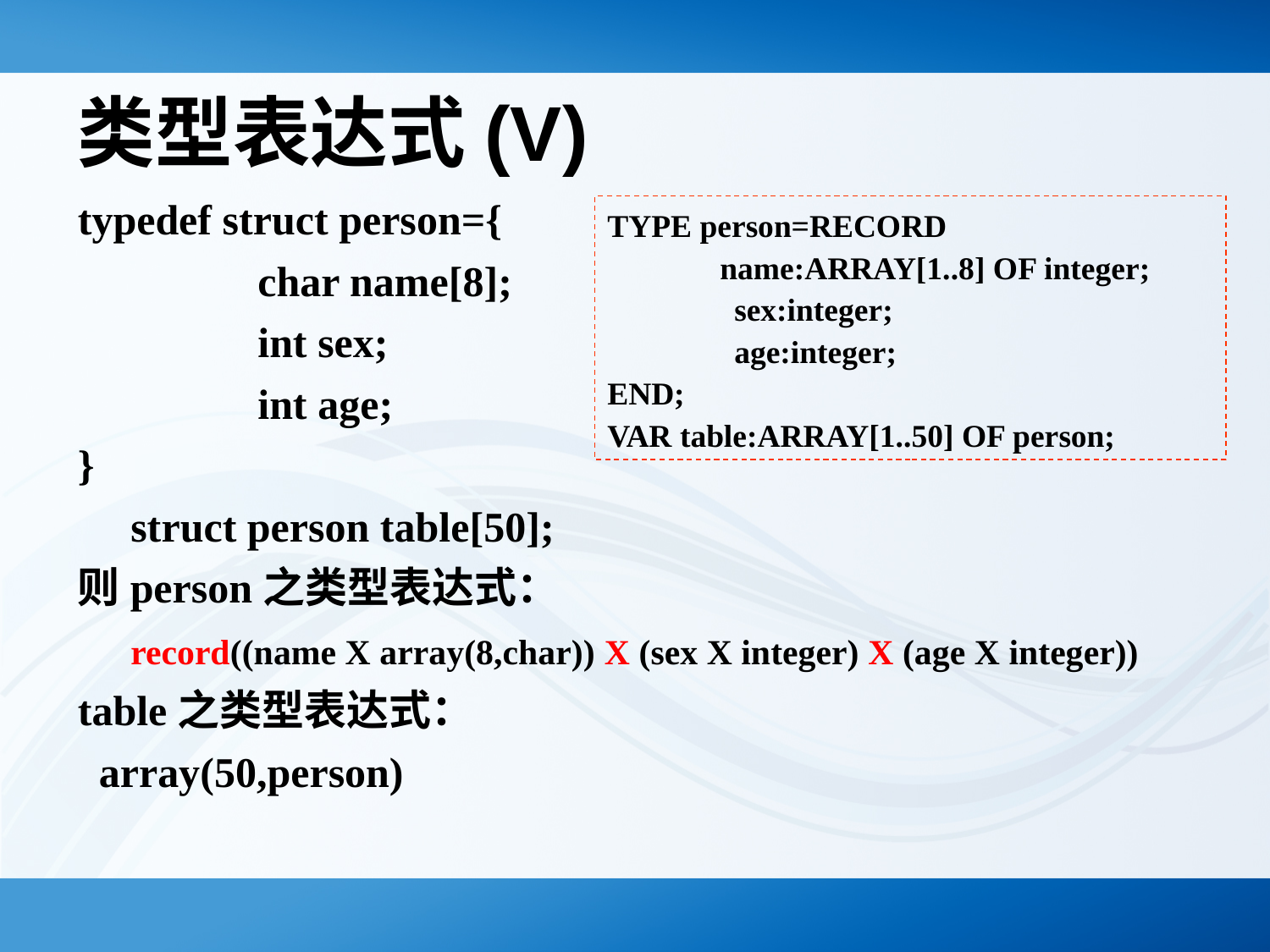

# 类型表达式(V)
typedef struct person={
		char name[8];
		int sex;
		int age;
}
	struct person table[50];
则person之类型表达式：
	record((name X array(8,char)) X (sex X integer) X (age X integer))
table之类型表达式：
  array(50,person)
TYPE person=RECORD
              name:ARRAY[1..8] OF integer;
	sex:integer;
	age:integer;
END;
VAR table:ARRAY[1..50] OF person;